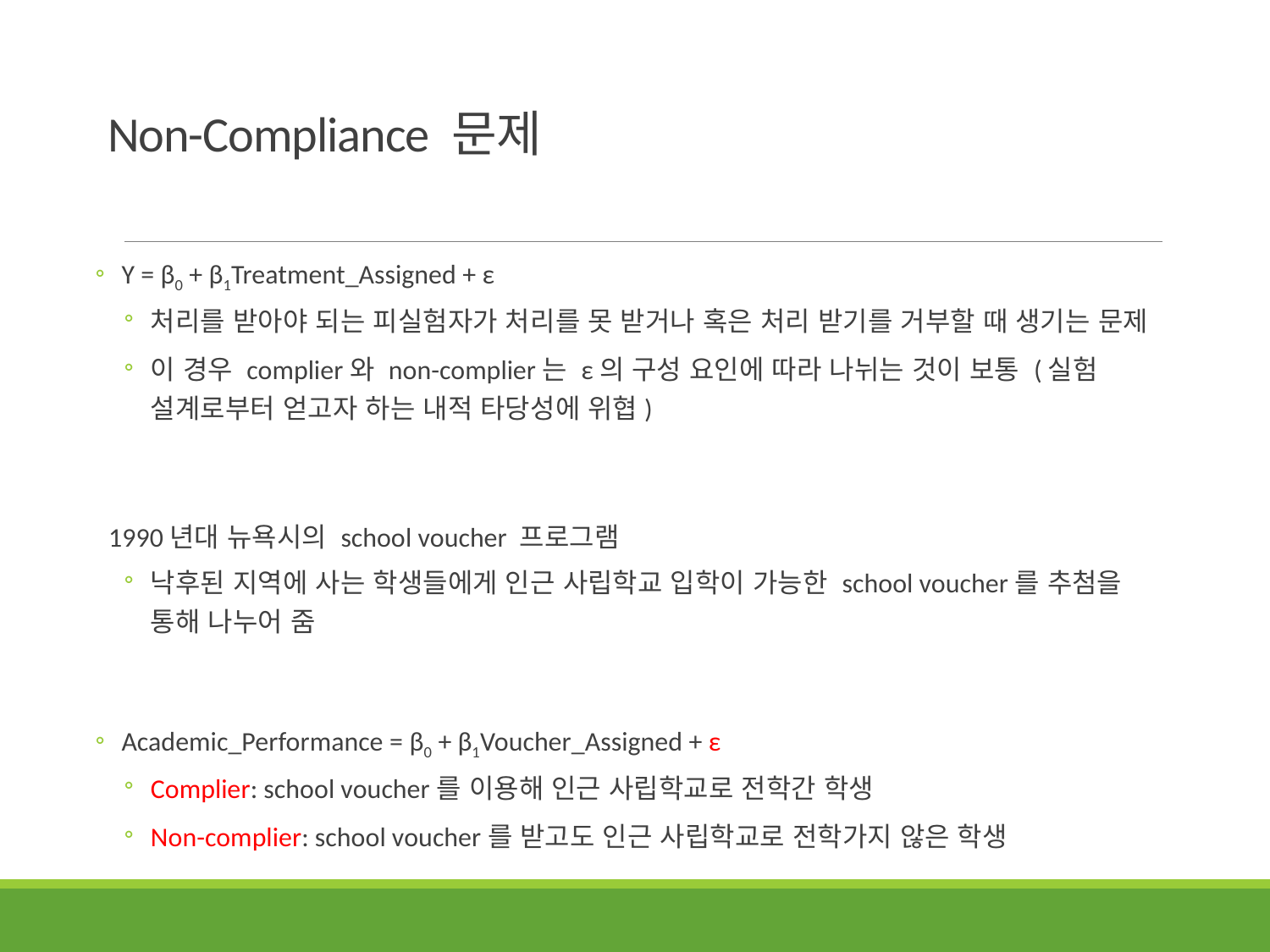

# Non-Compliance 문제
Y = β0 + β1Treatment_Assigned + ε
처리를 받아야 되는 피실험자가 처리를 못 받거나 혹은 처리 받기를 거부할 때 생기는 문제
이 경우 complier와 non-complier는 ε의 구성 요인에 따라 나뉘는 것이 보통 (실험 설계로부터 얻고자 하는 내적 타당성에 위협)

1990년대 뉴욕시의 school voucher 프로그램
낙후된 지역에 사는 학생들에게 인근 사립학교 입학이 가능한 school voucher를 추첨을 통해 나누어 줌

Academic_Performance = β0 + β1Voucher_Assigned + ε
Complier: school voucher를 이용해 인근 사립학교로 전학간 학생
Non-complier: school voucher를 받고도 인근 사립학교로 전학가지 않은 학생